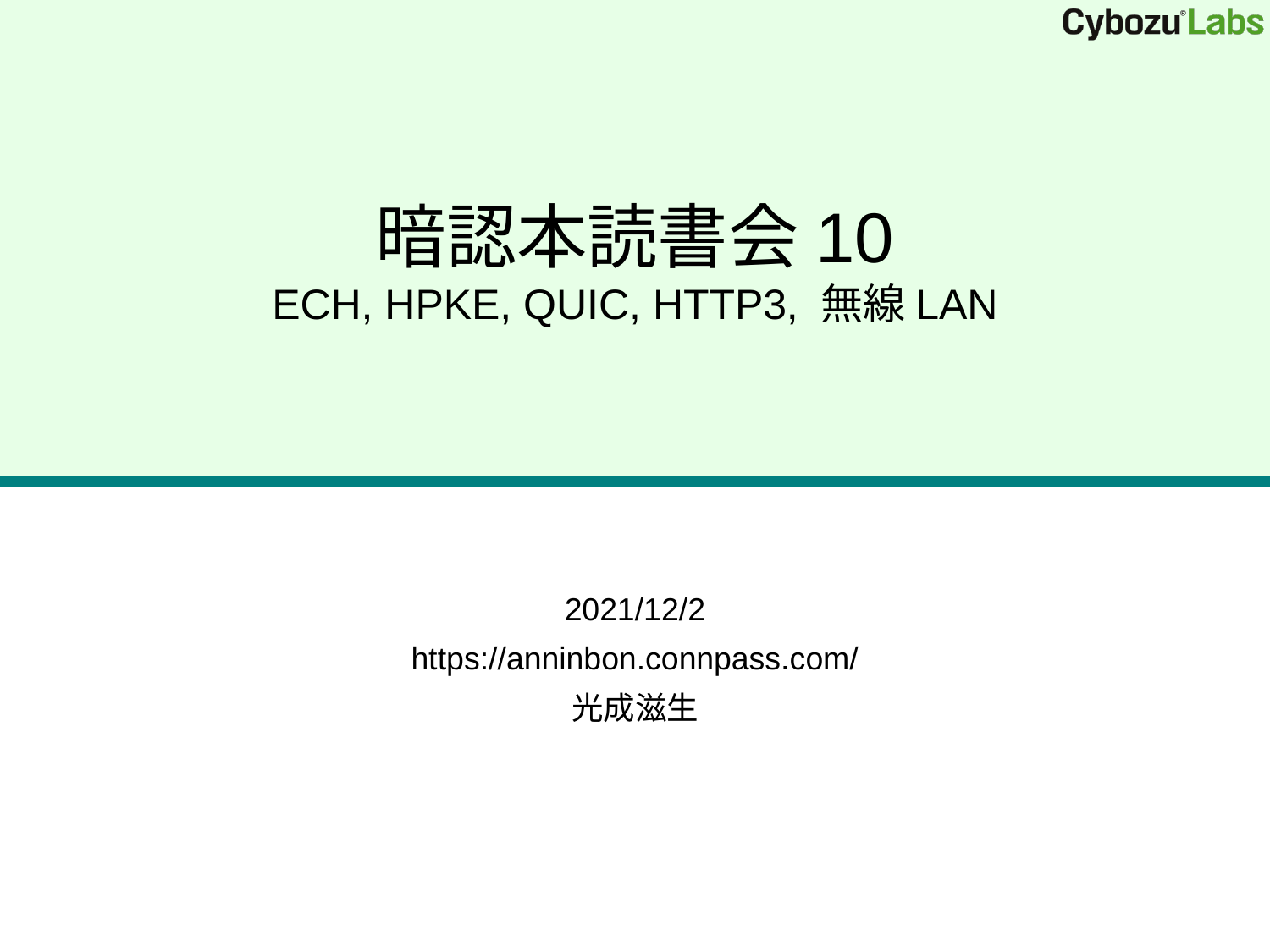

# 暗認本読書会10 ECH, HPKE, QUIC, HTTP3, 無線LAN
2021/12/2
https://anninbon.connpass.com/
光成滋生